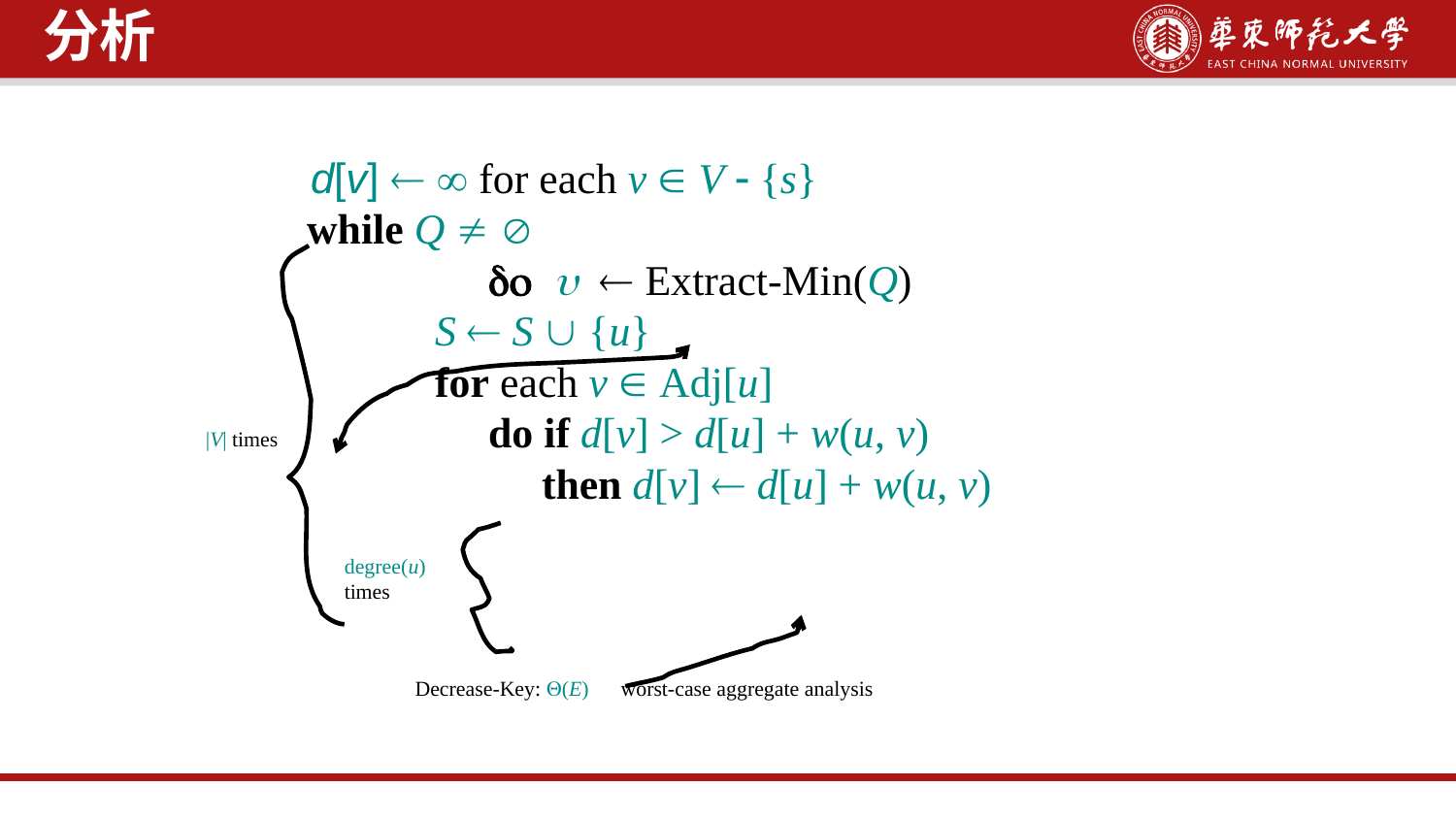

分析
   d[v] ← ∞ for each v ∈ V − {s}
   while Q ≠ ∅
          do u ← Extract-Min(Q)
               S ← S ∪ {u}
               for each v ∈ Adj[u]
                    do if d[v] > d[u] + w(u, v)
                         then d[v] ← d[u] + w(u, v)

|V| times

degree(u)
times

Decrease-Key: Θ(E)      worst-case aggregate analysis